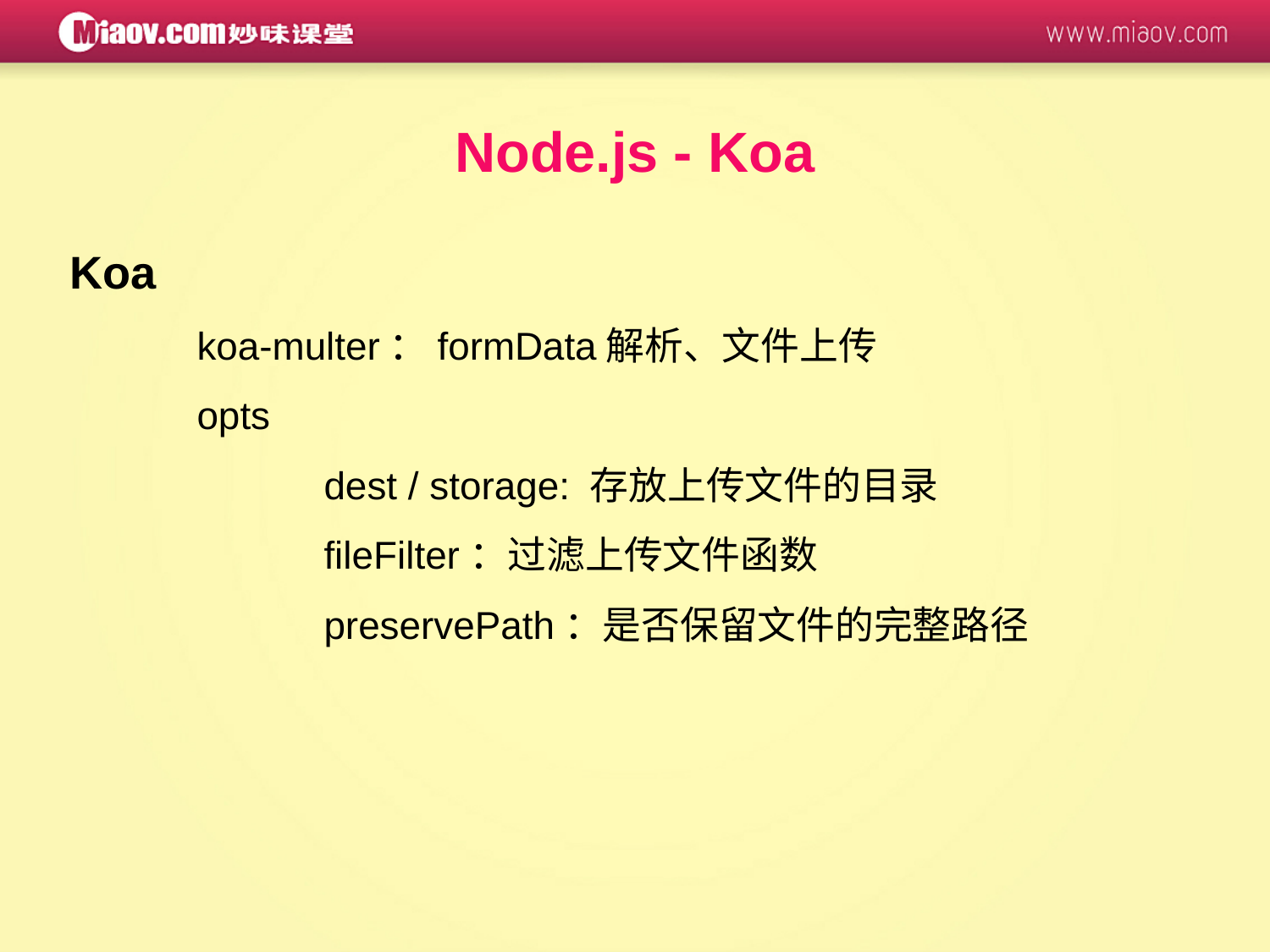

Node.js - Koa
Koa
	koa-multer：formData解析、文件上传
	opts
		dest / storage: 存放上传文件的目录
		fileFilter：过滤上传文件函数
		preservePath：是否保留文件的完整路径